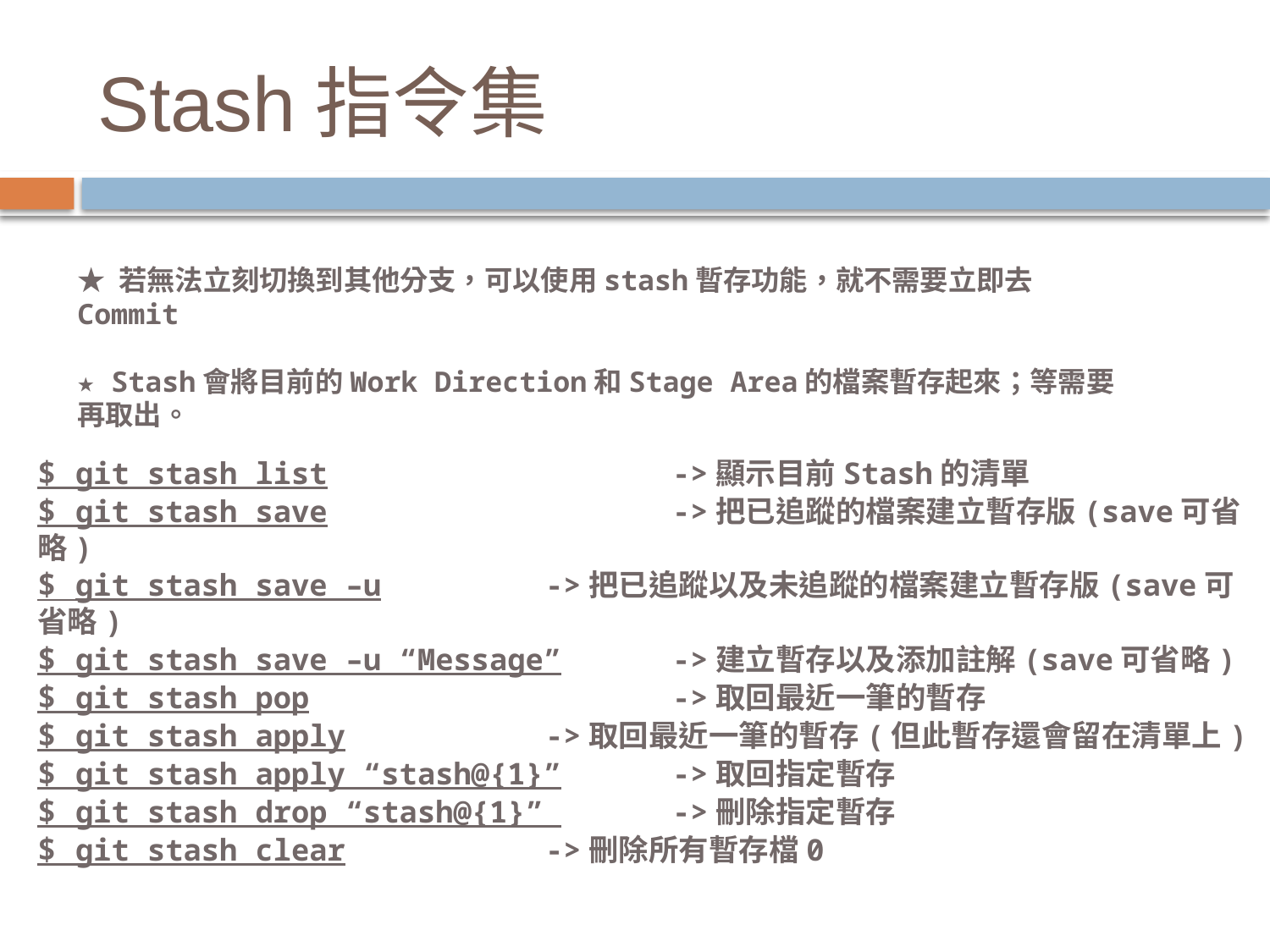

# Stash指令集
★ 若無法立刻切換到其他分支，可以使用stash暫存功能，就不需要立即去Commit

★ Stash會將目前的Work Direction和Stage Area的檔案暫存起來；等需要再取出。
$ git stash list			->顯示目前Stash的清單
$ git stash save			->把已追蹤的檔案建立暫存版(save可省略)
$ git stash save –u		->把已追蹤以及未追蹤的檔案建立暫存版(save可省略)
$ git stash save –u “Message” 	->建立暫存以及添加註解(save可省略)
$ git stash pop			->取回最近一筆的暫存
$ git stash apply		->取回最近一筆的暫存(但此暫存還會留在清單上)
$ git stash apply “stash@{1}”	->取回指定暫存
$ git stash drop “stash@{1}” 	->刪除指定暫存
$ git stash clear		->刪除所有暫存檔0